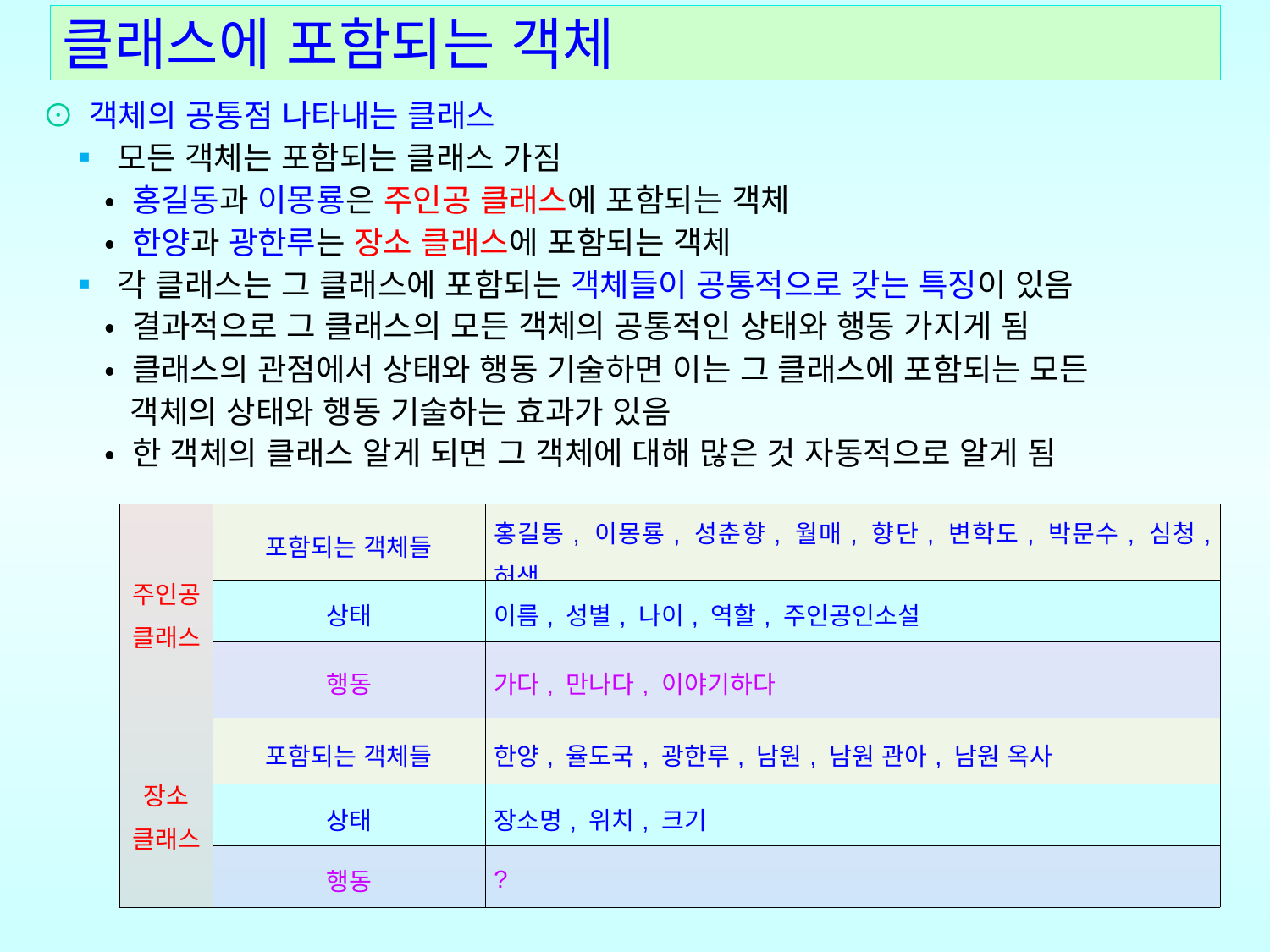

# 클래스에 포함되는 객체
⊙ 객체의 공통점 나타내는 클래스
   ▪ 모든 객체는 포함되는 클래스 가짐
       • 홍길동과 이몽룡은 주인공 클래스에 포함되는 객체
       • 한양과 광한루는 장소 클래스에 포함되는 객체
   ▪ 각 클래스는 그 클래스에 포함되는 객체들이 공통적으로 갖는 특징이 있음
       • 결과적으로 그 클래스의 모든 객체의 공통적인 상태와 행동 가지게 됨
       • 클래스의 관점에서 상태와 행동 기술하면 이는 그 클래스에 포함되는 모든
         객체의 상태와 행동 기술하는 효과가 있음
       • 한 객체의 클래스 알게 되면 그 객체에 대해 많은 것 자동적으로 알게 됨
| 주인공 클래스 | 포함되는 객체들 | 홍길동, 이몽룡, 성춘향, 월매, 향단, 변학도, 박문수, 심청, 허생 |
| --- | --- | --- |
|  | 상태 | 이름, 성별, 나이, 역할, 주인공인소설 |
|  | 행동 | 가다, 만나다, 이야기하다 |
| 장소 클래스 | 포함되는 객체들 | 한양, 율도국, 광한루, 남원, 남원 관아, 남원 옥사 |
|  | 상태 | 장소명, 위치, 크기 |
|  | 행동 | ? |